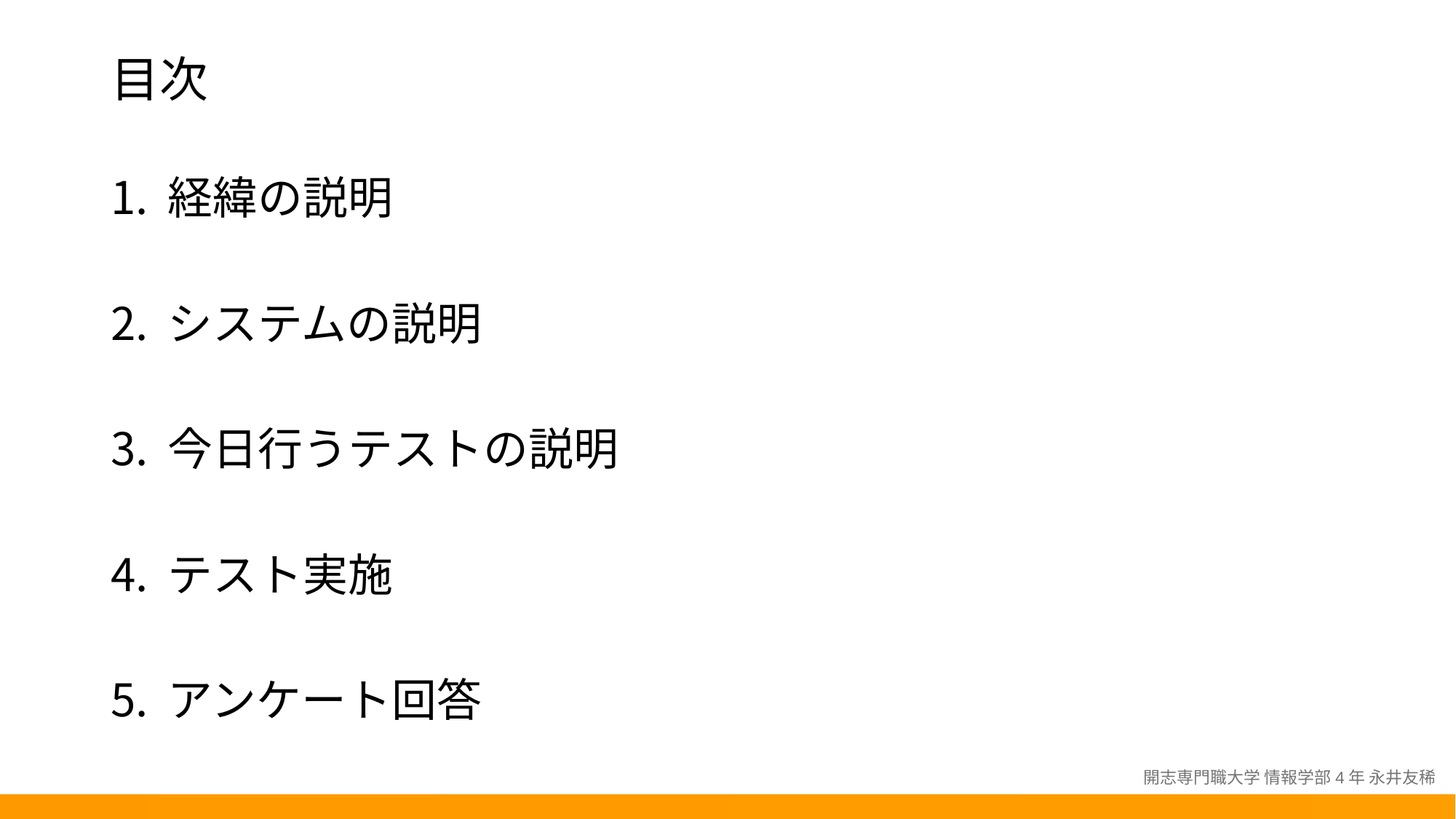

# 目次
経緯の説明

システムの説明

今日行うテストの説明

テスト実施

アンケート回答